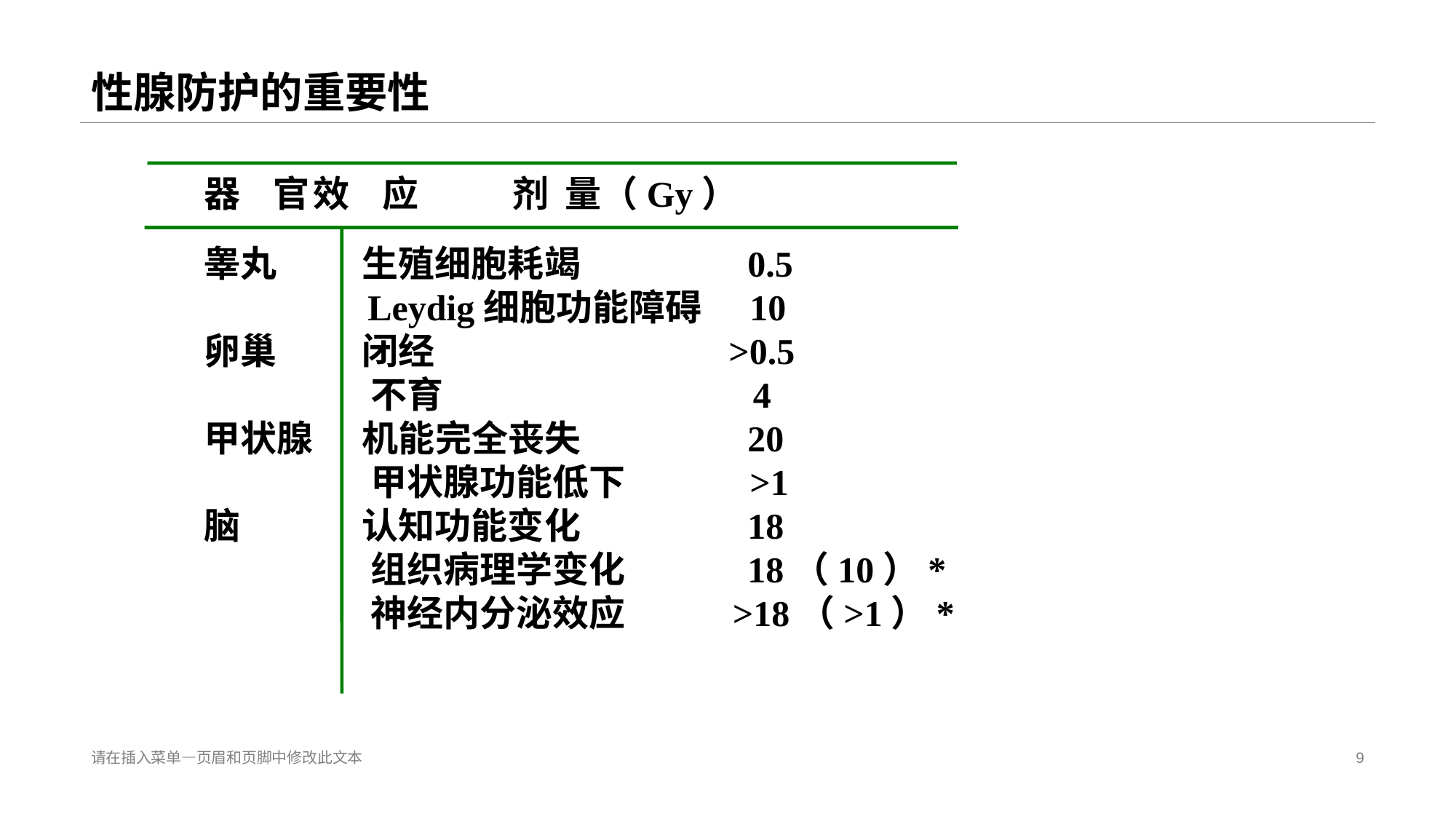

# 性腺防护的重要性

器    官	效    应	           剂  量（Gy）
睾丸	      生殖细胞耗竭	            0.5
	      Leydig细胞功能障碍	10
卵巢	      闭经	                       >0.5
	      不育	                          4
甲状腺      机能完全丧失	            20
	      甲状腺功能低下     	>1
脑	      认知功能变化	            18
	      组织病理学变化	            18（10）*
	      神经内分泌效应            >18（>1）*

请在插入菜单—页眉和页脚中修改此文本
9